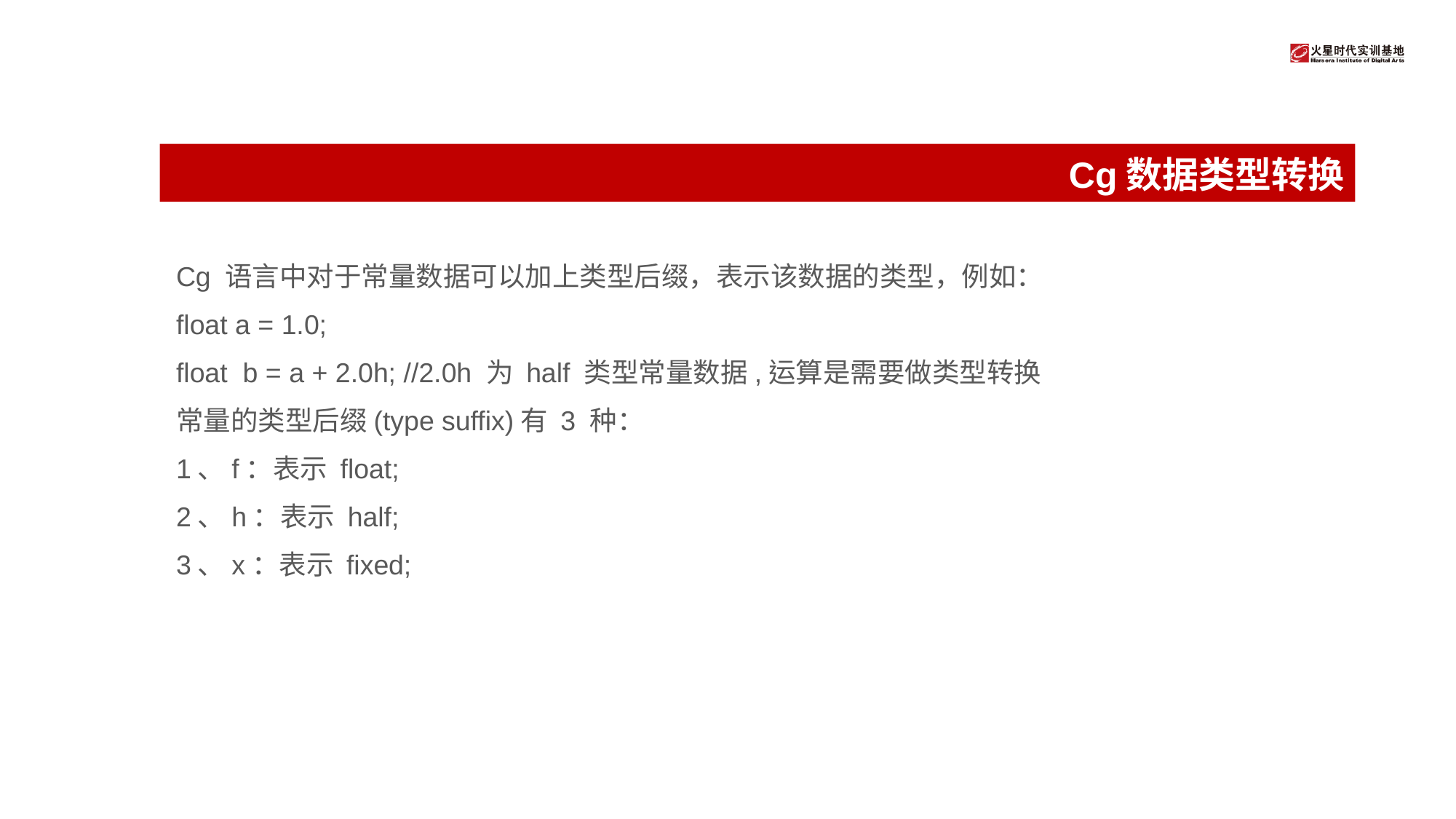

# Cg数据类型转换
Cg 语言中对于常量数据可以加上类型后缀，表示该数据的类型，例如：
float a = 1.0;
float  b = a + 2.0h; //2.0h 为 half 类型常量数据,运算是需要做类型转换
常量的类型后缀(type suffix)有 3 种：
1、f：表示 float;
2、h：表示 half;
3、x：表示 fixed;